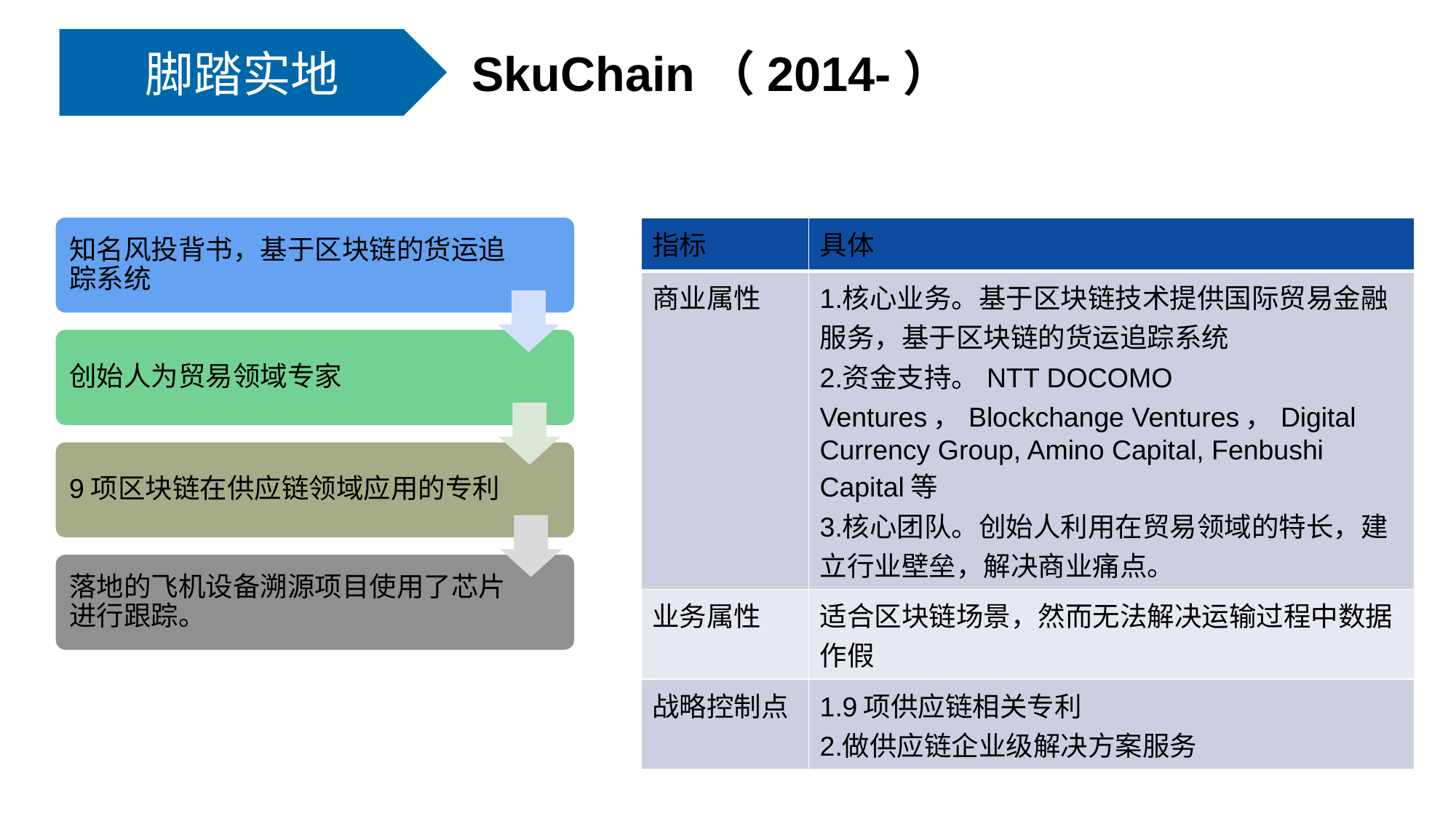

脚踏实地
SkuChain（2014-）
知名风投背书，基于区块链的货运追踪系统

创始人为贸易领域专家

9项区块链在供应链领域应用的专利

落地的飞机设备溯源项目使用了芯片进行跟踪。
| 指标 | 具体 |
| --- | --- |
| 商业属性 | 核心业务。基于区块链技术提供国际贸易金融服务，基于区块链的货运追踪系统 资金支持。NTT DOCOMO Ventures，Blockchange Ventures，Digital Currency Group, Amino Capital, Fenbushi Capital等 核心团队。创始人利用在贸易领域的特长，建立行业壁垒，解决商业痛点。 |
| 业务属性 | 适合区块链场景，然而无法解决运输过程中数据作假 |
| 战略控制点 | 9项供应链相关专利 做供应链企业级解决方案服务 |
26